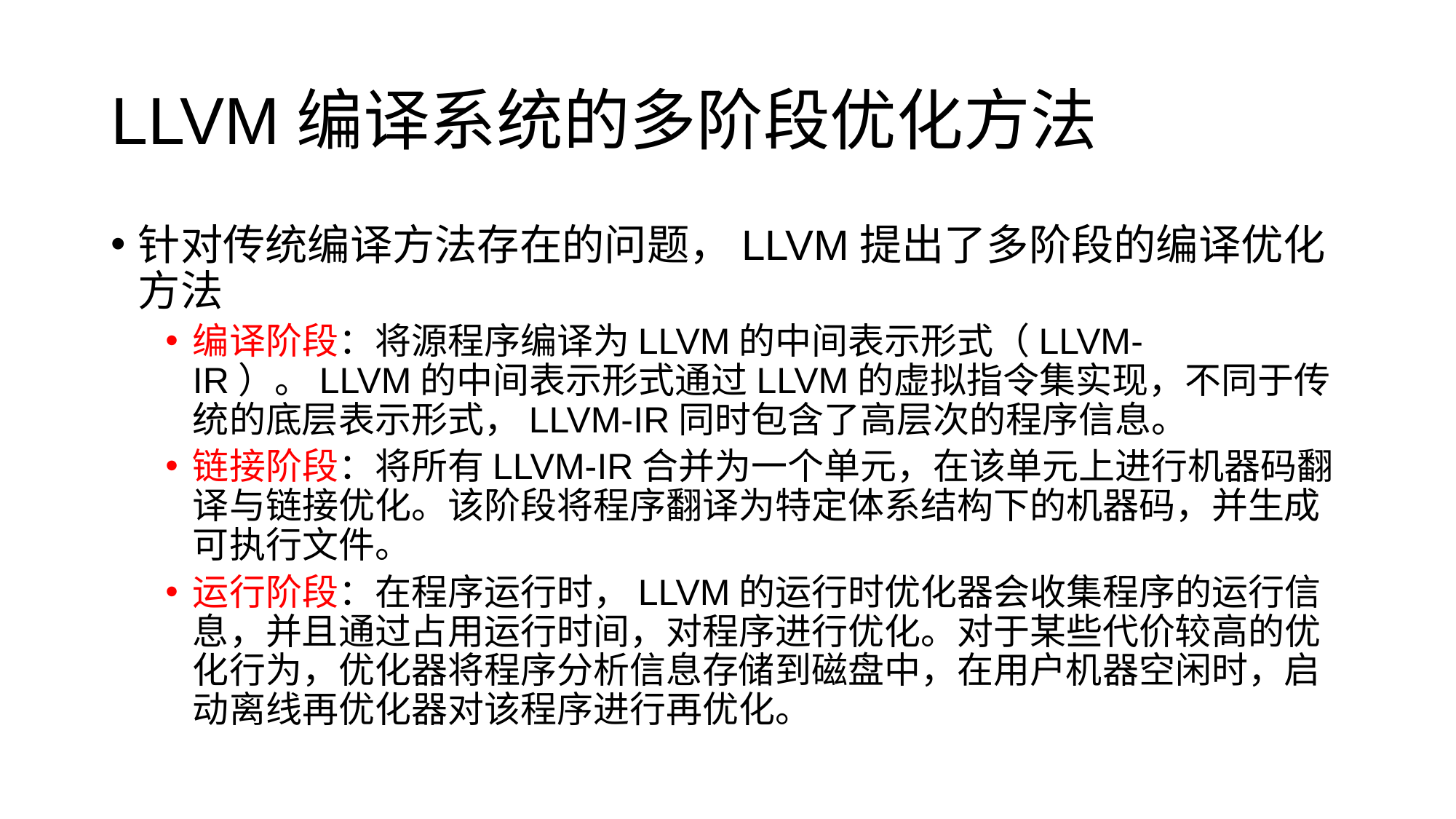

# LLVM编译系统的多阶段优化方法
针对传统编译方法存在的问题，LLVM提出了多阶段的编译优化方法
编译阶段：将源程序编译为LLVM的中间表示形式（LLVM-IR）。LLVM的中间表示形式通过LLVM的虚拟指令集实现，不同于传统的底层表示形式，LLVM-IR同时包含了高层次的程序信息。
链接阶段：将所有LLVM-IR合并为一个单元，在该单元上进行机器码翻译与链接优化。该阶段将程序翻译为特定体系结构下的机器码，并生成可执行文件。
运行阶段：在程序运行时，LLVM的运行时优化器会收集程序的运行信息，并且通过占用运行时间，对程序进行优化。对于某些代价较高的优化行为，优化器将程序分析信息存储到磁盘中，在用户机器空闲时，启动离线再优化器对该程序进行再优化。